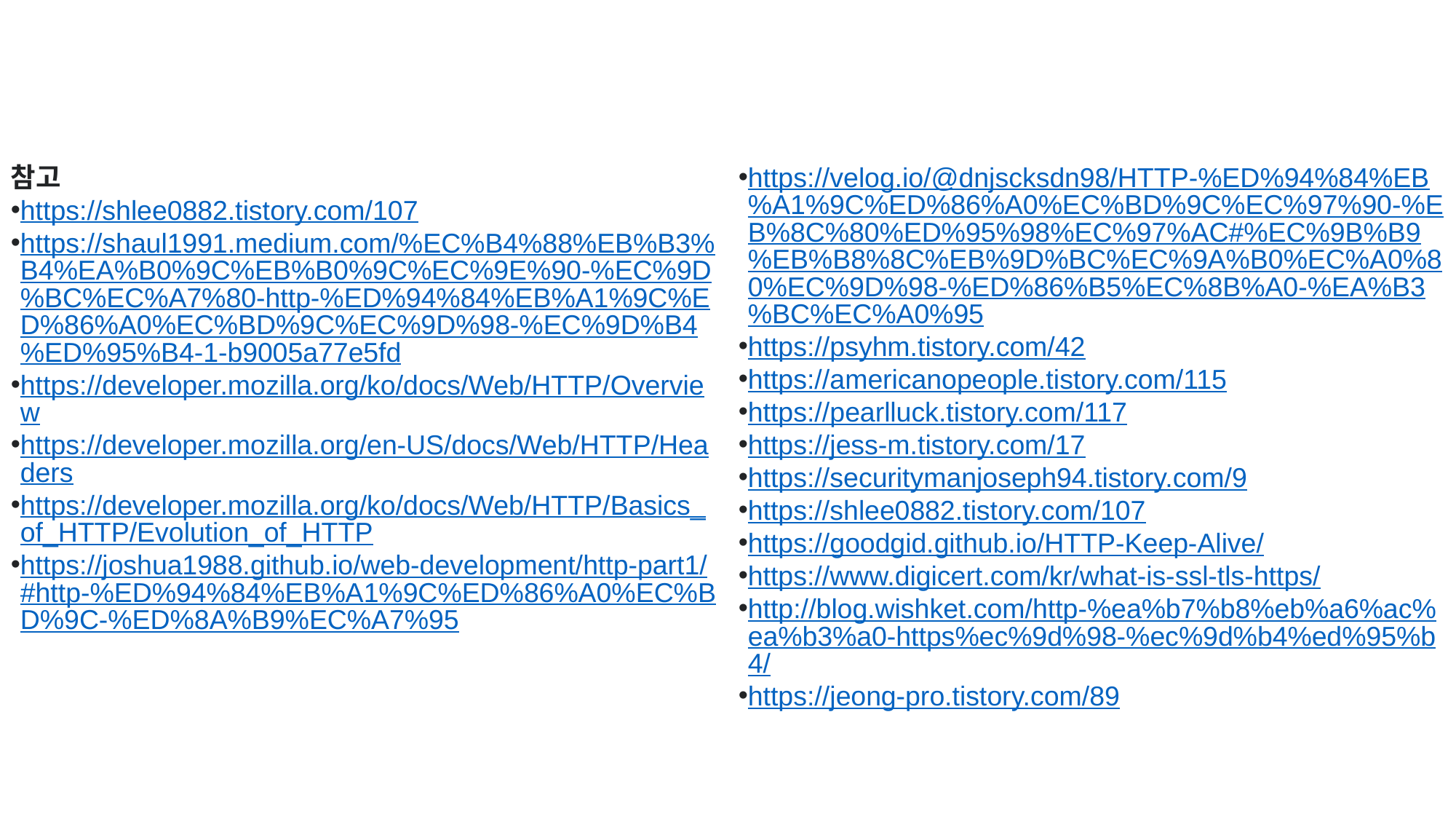

참고
https://shlee0882.tistory.com/107
https://shaul1991.medium.com/%EC%B4%88%EB%B3%B4%EA%B0%9C%EB%B0%9C%EC%9E%90-%EC%9D%BC%EC%A7%80-http-%ED%94%84%EB%A1%9C%ED%86%A0%EC%BD%9C%EC%9D%98-%EC%9D%B4%ED%95%B4-1-b9005a77e5fd
https://developer.mozilla.org/ko/docs/Web/HTTP/Overview
https://developer.mozilla.org/en-US/docs/Web/HTTP/Headers
https://developer.mozilla.org/ko/docs/Web/HTTP/Basics_of_HTTP/Evolution_of_HTTP
https://joshua1988.github.io/web-development/http-part1/#http-%ED%94%84%EB%A1%9C%ED%86%A0%EC%BD%9C-%ED%8A%B9%EC%A7%95

https://velog.io/@dnjscksdn98/HTTP-%ED%94%84%EB%A1%9C%ED%86%A0%EC%BD%9C%EC%97%90-%EB%8C%80%ED%95%98%EC%97%AC#%EC%9B%B9%EB%B8%8C%EB%9D%BC%EC%9A%B0%EC%A0%80%EC%9D%98-%ED%86%B5%EC%8B%A0-%EA%B3%BC%EC%A0%95
https://psyhm.tistory.com/42
https://americanopeople.tistory.com/115
https://pearlluck.tistory.com/117
https://jess-m.tistory.com/17
https://securitymanjoseph94.tistory.com/9
https://shlee0882.tistory.com/107
https://goodgid.github.io/HTTP-Keep-Alive/
https://www.digicert.com/kr/what-is-ssl-tls-https/
http://blog.wishket.com/http-%ea%b7%b8%eb%a6%ac%ea%b3%a0-https%ec%9d%98-%ec%9d%b4%ed%95%b4/
https://jeong-pro.tistory.com/89